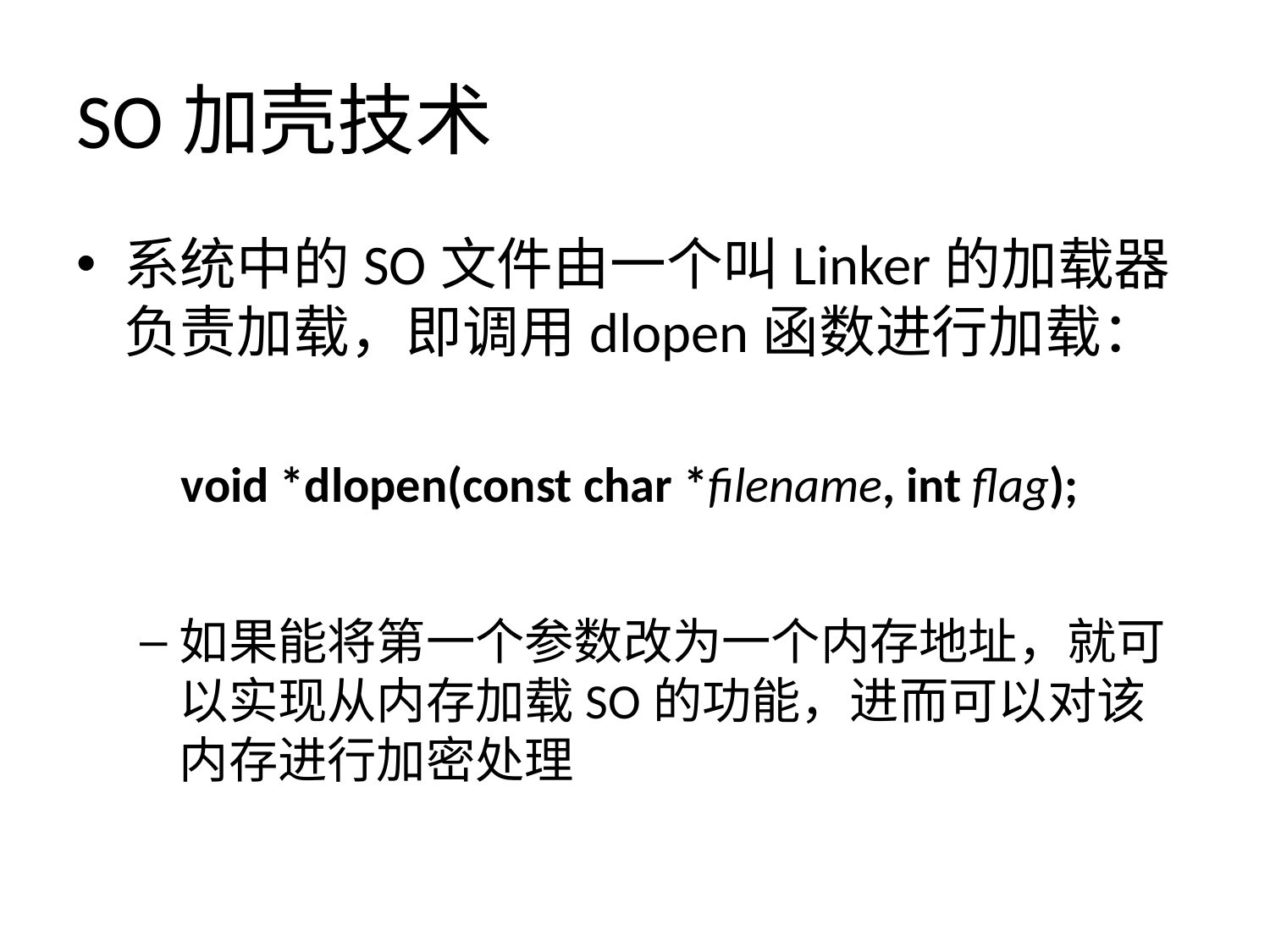

# SO加壳技术
系统中的SO文件由一个叫Linker的加载器负责加载，即调用dlopen函数进行加载：

如果能将第一个参数改为一个内存地址，就可以实现从内存加载SO的功能，进而可以对该内存进行加密处理

void *dlopen(const char *filename, int flag);